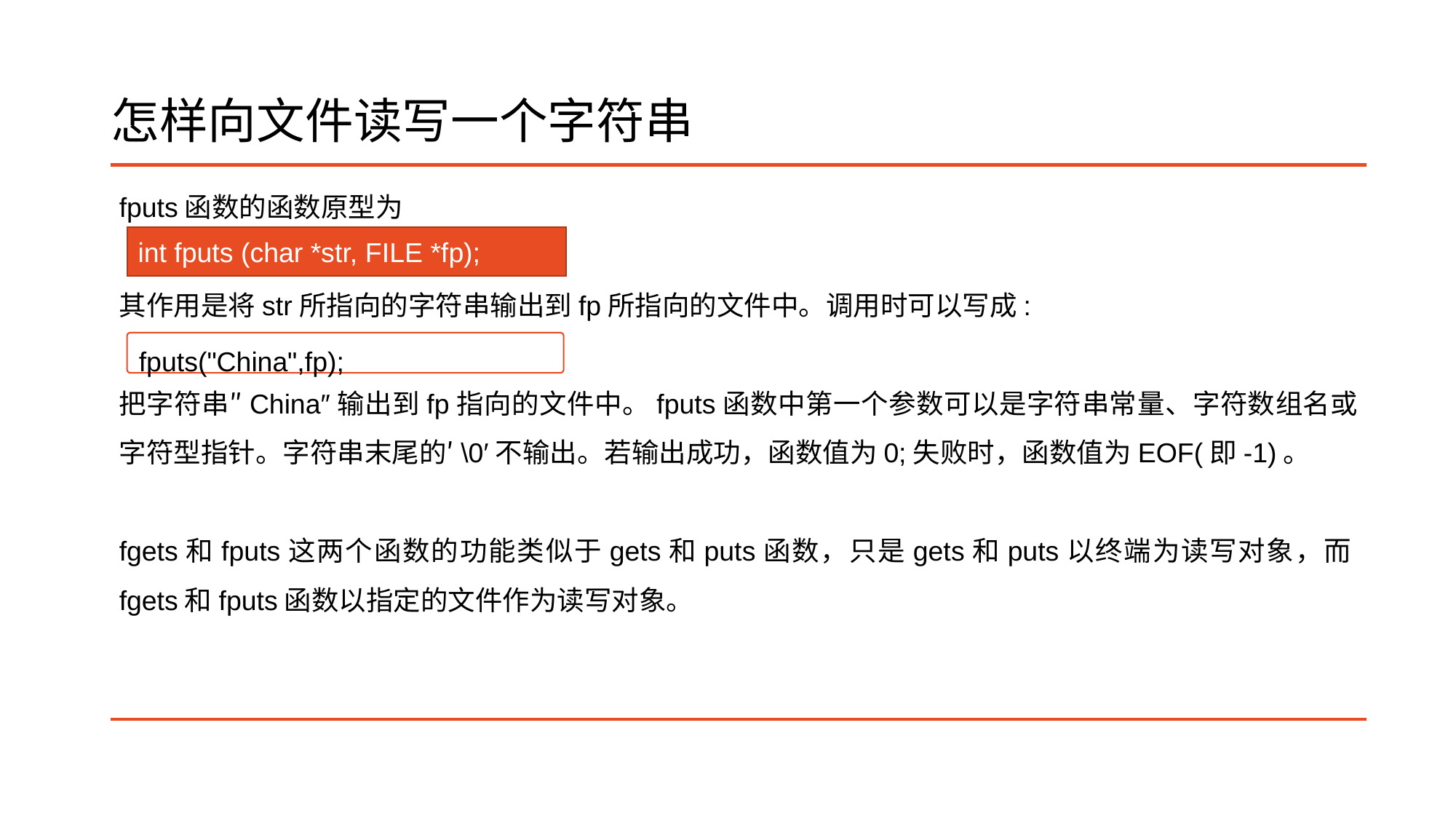

# 怎样向文件读写一个字符串
fputs函数的函数原型为

其作用是将str所指向的字符串输出到fp所指向的文件中。调用时可以写成:

把字符串″China″输出到fp指向的文件中。fputs函数中第一个参数可以是字符串常量、字符数组名或字符型指针。字符串末尾的′\0′不输出。若输出成功，函数值为0;失败时，函数值为EOF(即-1)。

fgets和fputs这两个函数的功能类似于gets和puts函数，只是gets和puts以终端为读写对象，而fgets和fputs函数以指定的文件作为读写对象。

int fputs (char *str, FILE *fp);
fputs("China",fp);